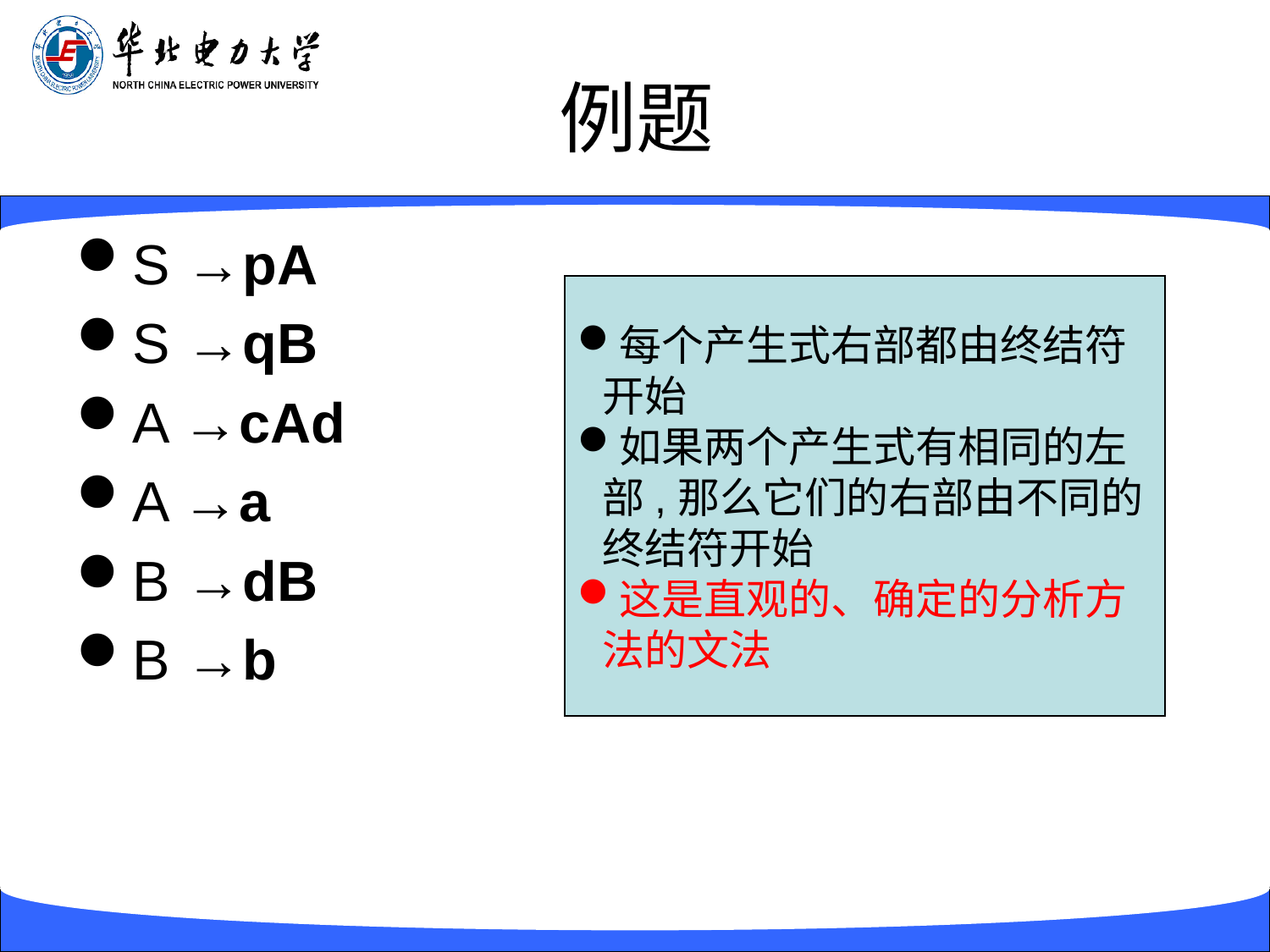

# 例题
S →pA
S →qB
A →cAd
A →a
B →dB
B →b
每个产生式右部都由终结符开始
如果两个产生式有相同的左部,那么它们的右部由不同的终结符开始
这是直观的、确定的分析方法的文法